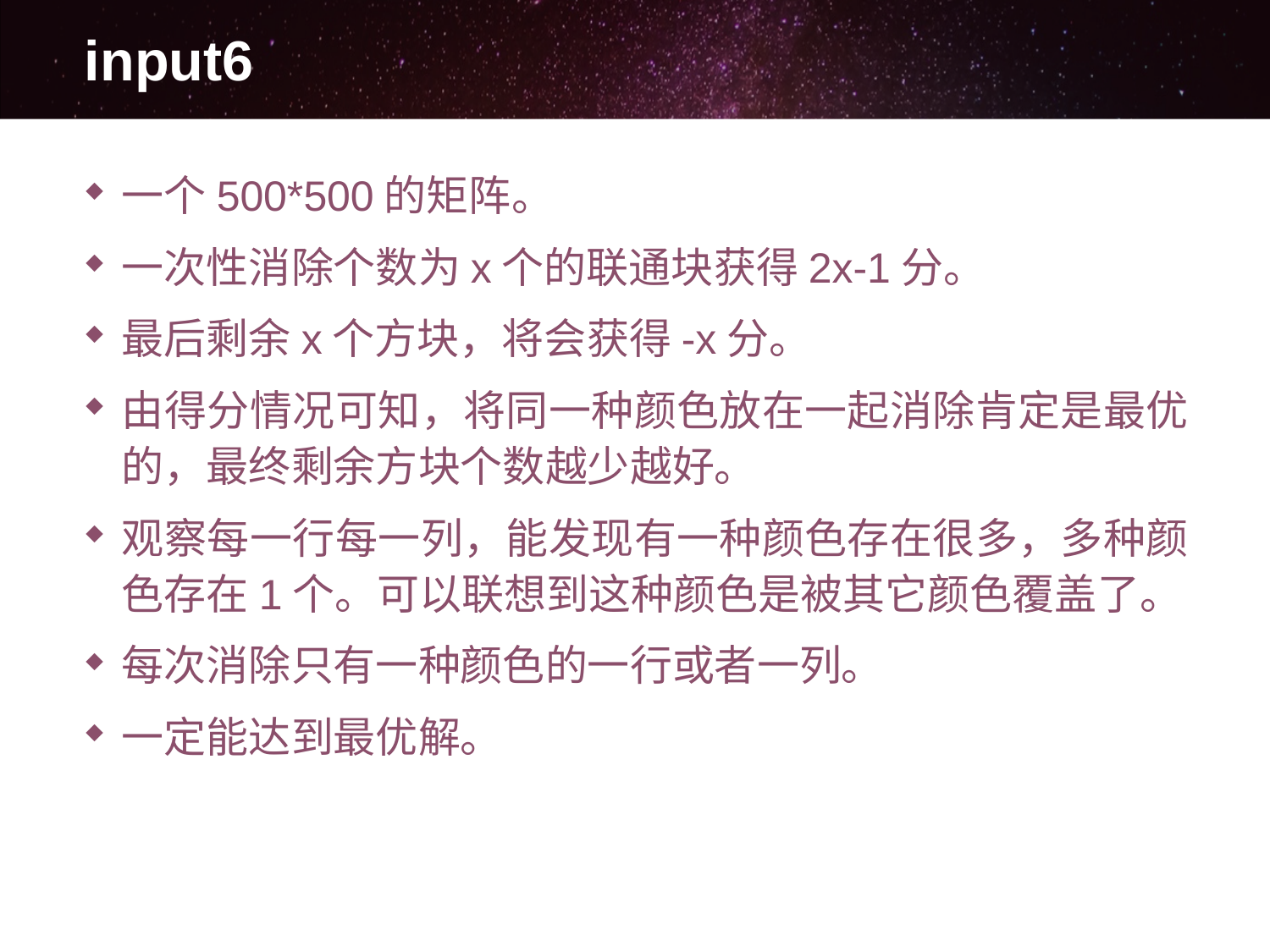

# input6
一个500*500的矩阵。
一次性消除个数为x个的联通块获得2x-1分。
最后剩余x个方块，将会获得-x分。
由得分情况可知，将同一种颜色放在一起消除肯定是最优的，最终剩余方块个数越少越好。
观察每一行每一列，能发现有一种颜色存在很多，多种颜色存在1个。可以联想到这种颜色是被其它颜色覆盖了。
每次消除只有一种颜色的一行或者一列。
一定能达到最优解。